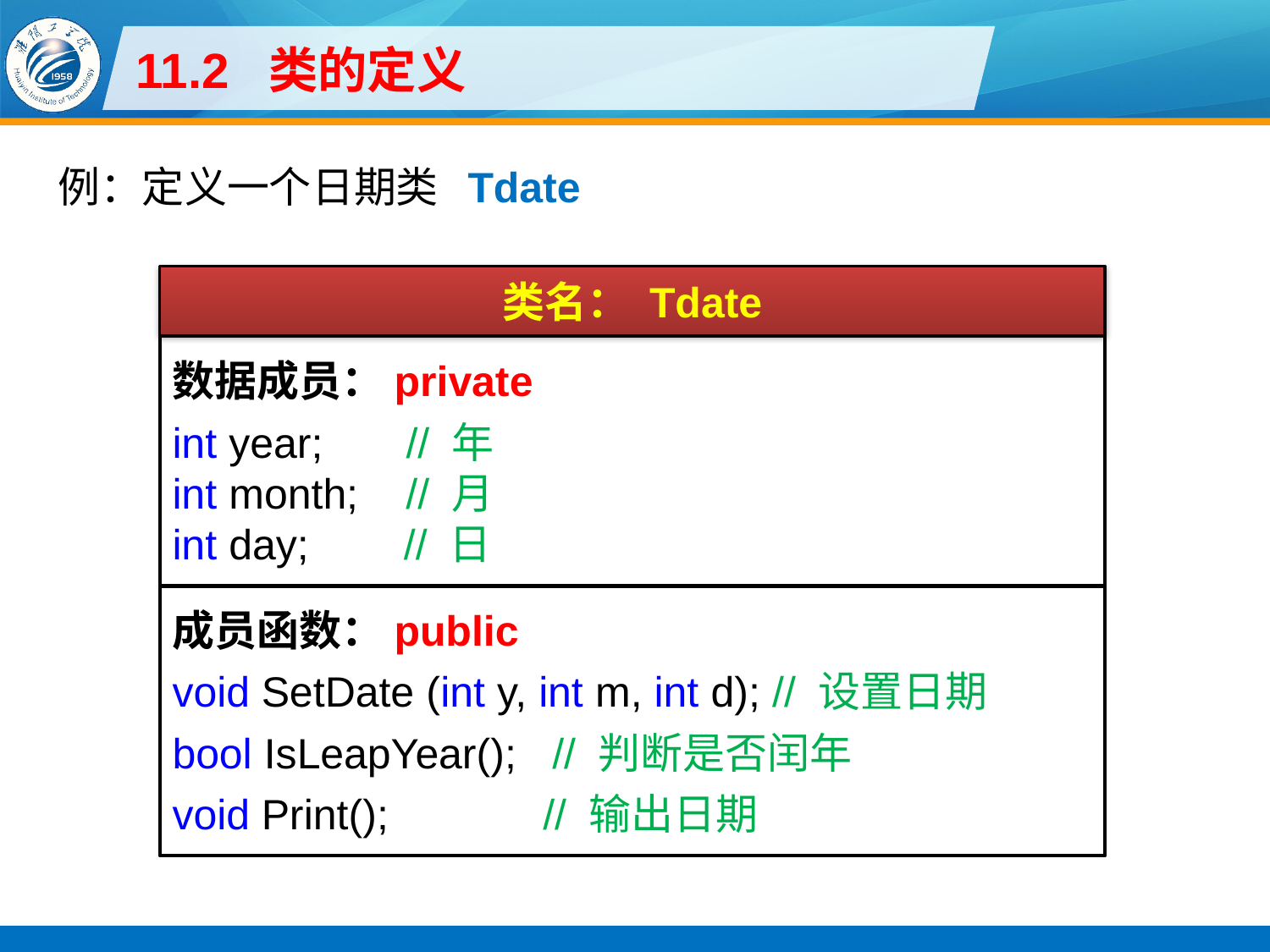

# 11.2  类的定义
例：定义一个日期类  Tdate

类名： Tdate
数据成员：private
int year;       // 年
int month;    // 月
int day;        // 日
成员函数：public
void SetDate (int y, int m, int d); // 设置日期
bool IsLeapYear();   // 判断是否闰年
void Print();             // 输出日期